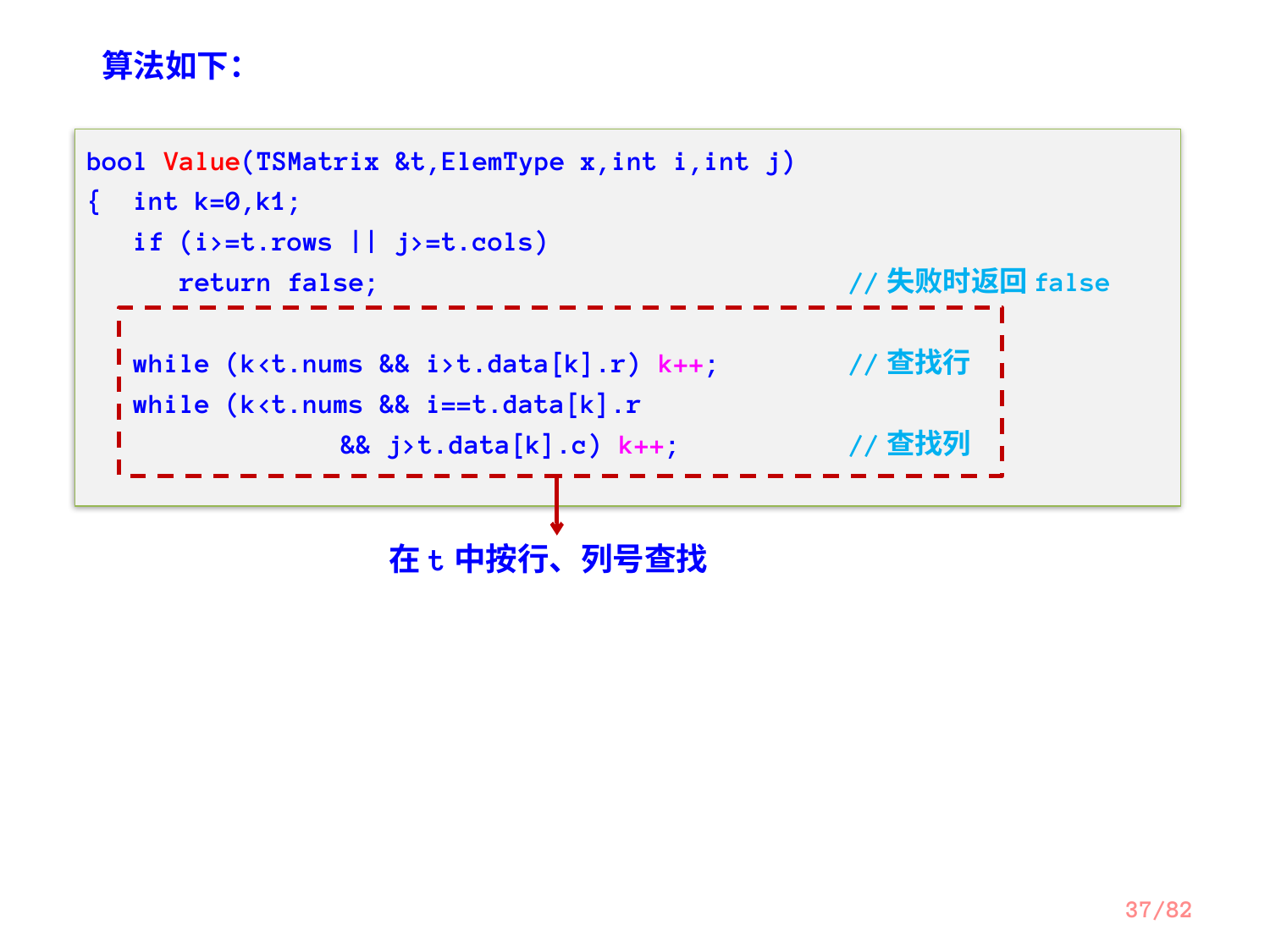

算法如下：
bool Value(TSMatrix &t,ElemType x,int i,int j)
{  int k=0,k1;
   if (i>=t.rows || j>=t.cols)
      return false;       			//失败时返回false

   while (k<t.nums && i>t.data[k].r) k++;		//查找行
   while (k<t.nums && i==t.data[k].r
		&& j>t.data[k].c) k++;   	//查找列

在t中按行、列号查找
37/82